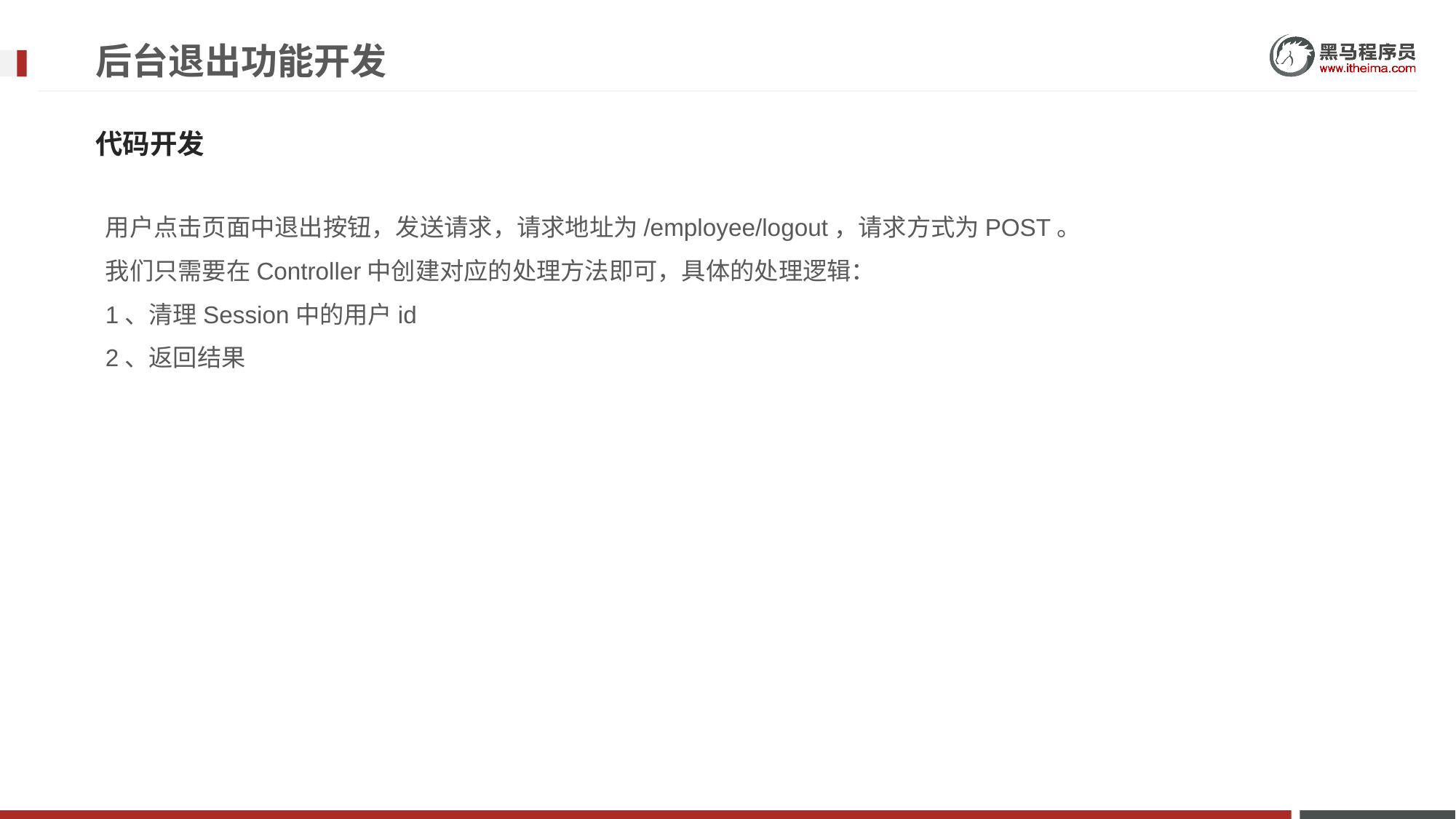

# 后台退出功能开发
代码开发
用户点击页面中退出按钮，发送请求，请求地址为/employee/logout，请求方式为POST。
我们只需要在Controller中创建对应的处理方法即可，具体的处理逻辑：
1、清理Session中的用户id
2、返回结果